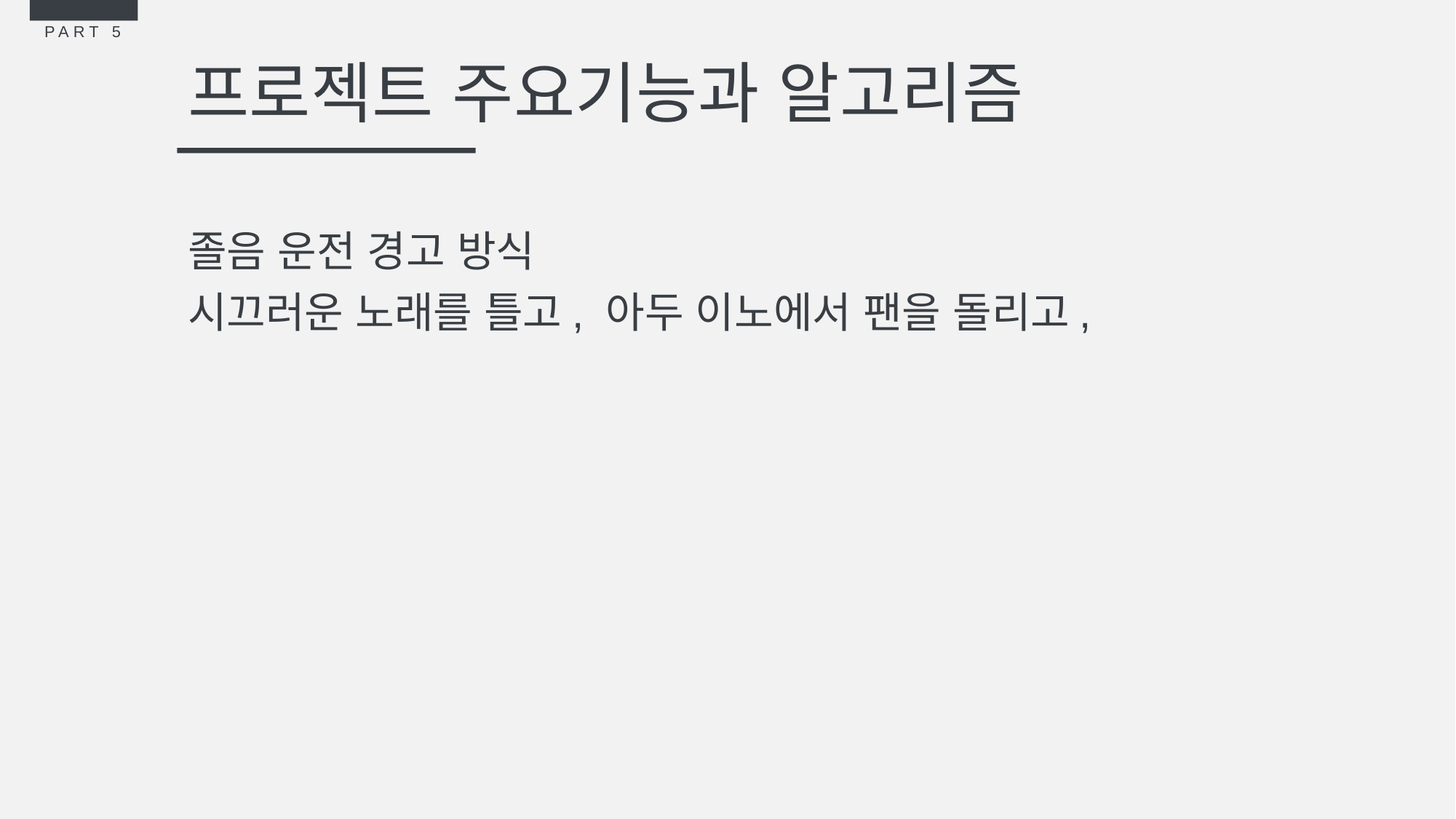

PART 5
# 프로젝트 주요기능과 알고리즘
졸음 운전 경고 방식
시끄러운 노래를 틀고, 아두 이노에서 팬을 돌리고,